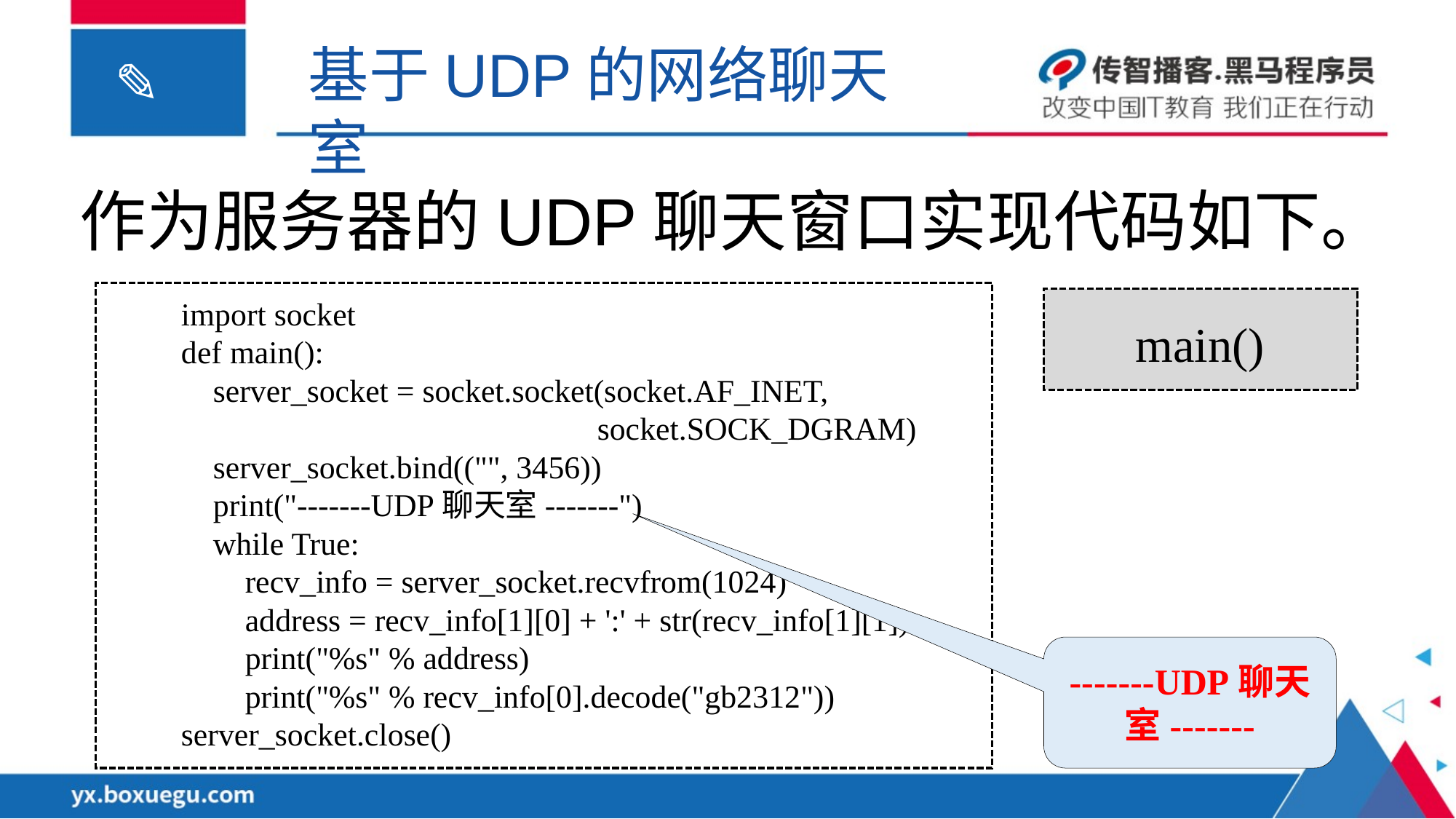

基于UDP的网络聊天室
作为服务器的UDP聊天窗口实现代码如下。

import socket
def main():
    server_socket = socket.socket(socket.AF_INET,
                                                    socket.SOCK_DGRAM)
    server_socket.bind(("", 3456))
    print("-------UDP聊天室-------")
    while True:
        recv_info = server_socket.recvfrom(1024)
        address = recv_info[1][0] + ':' + str(recv_info[1][1])
        print("%s" % address)
        print("%s" % recv_info[0].decode("gb2312"))
server_socket.close()

main()
-------UDP聊天室-------